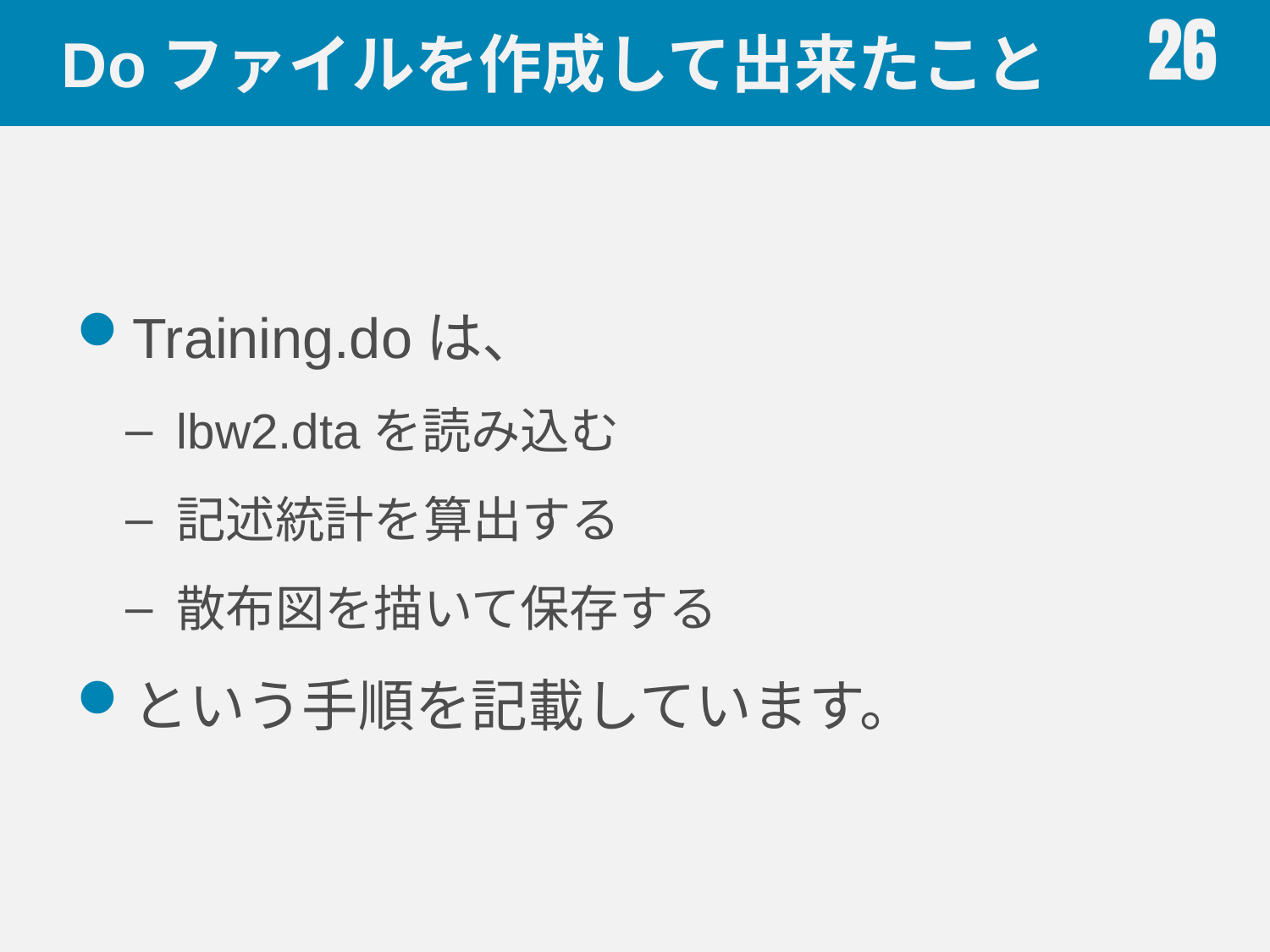

# Doファイルを作成して出来たこと
 26
Training.doは、
lbw2.dtaを読み込む
記述統計を算出する
散布図を描いて保存する
という手順を記載しています。